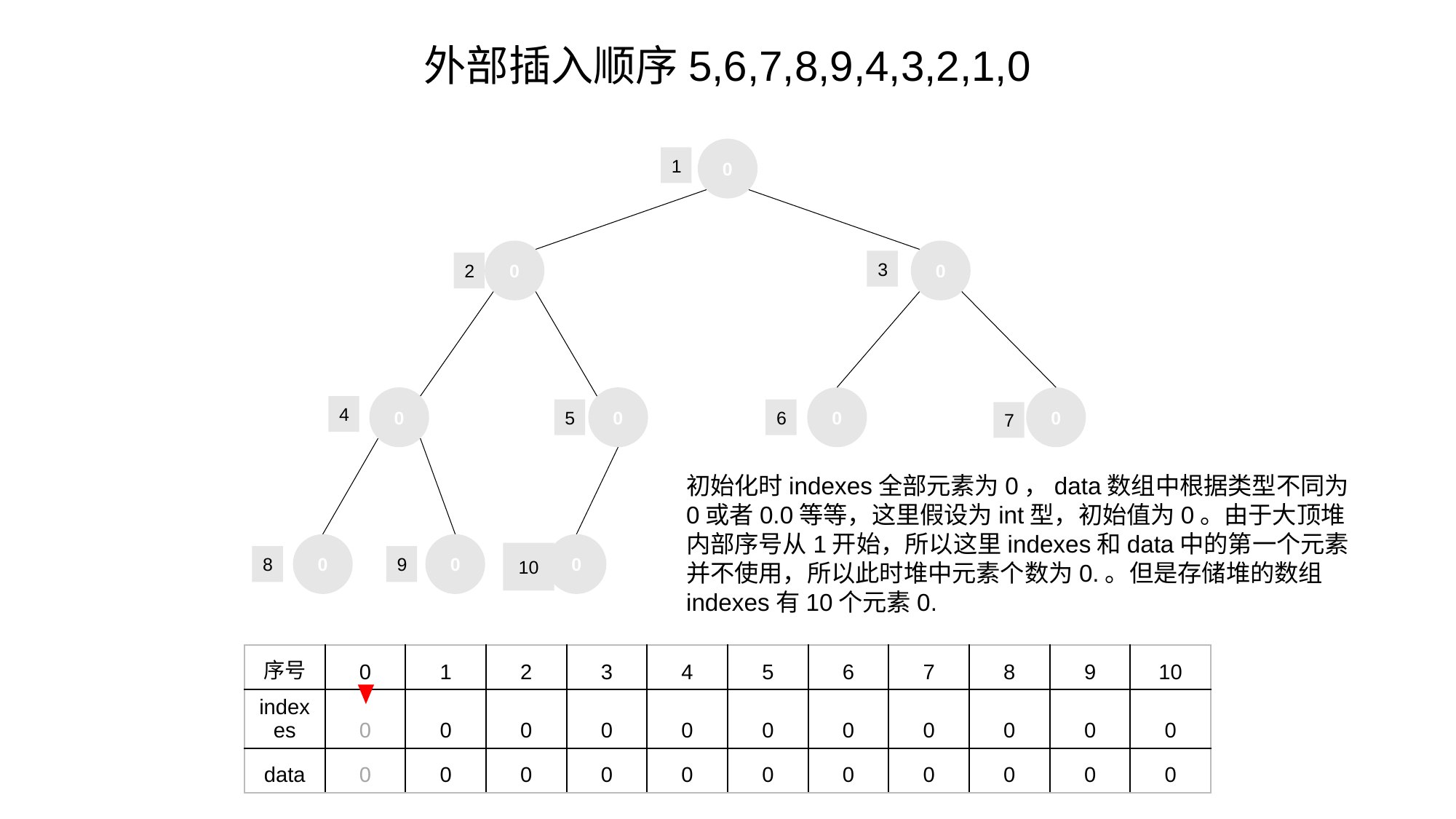

# 外部插入顺序5,6,7,8,9,4,3,2,1,0
0
1
0
0
3
2
0
0
0
0
4
5
6
7
初始化时indexes全部元素为0，data数组中根据类型不同为0或者0.0等等，这里假设为int型，初始值为0。由于大顶堆内部序号从1开始，所以这里indexes和data中的第一个元素并不使用，所以此时堆中元素个数为0.。但是存储堆的数组indexes有10个元素0.
0
0
0
10
8
9
| 序号 | 0 | 1 | 2 | 3 | 4 | 5 | 6 | 7 | 8 | 9 | 10 |
| --- | --- | --- | --- | --- | --- | --- | --- | --- | --- | --- | --- |
| indexes | 0 | 0 | 0 | 0 | 0 | 0 | 0 | 0 | 0 | 0 | 0 |
| data | 0 | 0 | 0 | 0 | 0 | 0 | 0 | 0 | 0 | 0 | 0 |